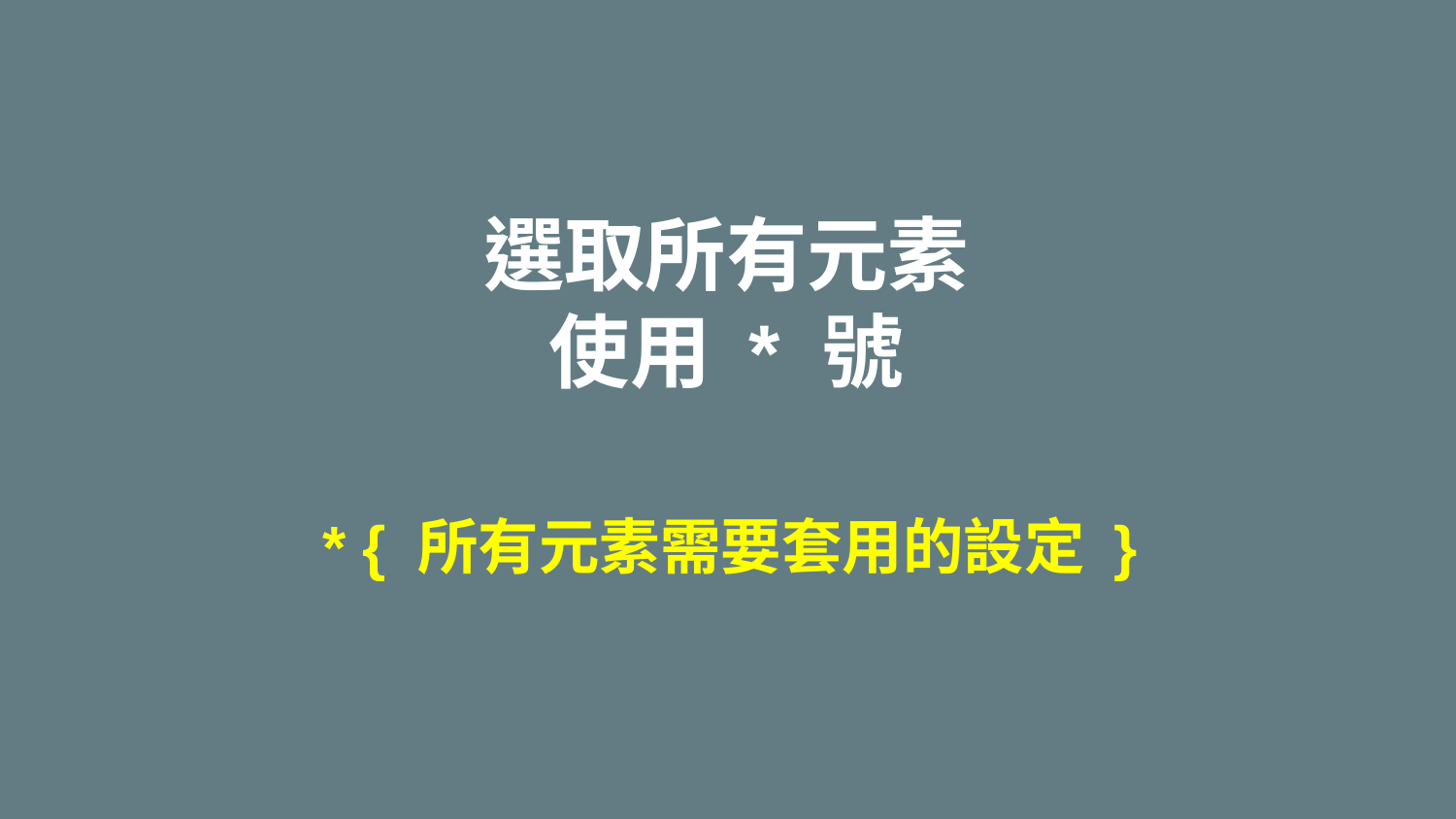

# 選取所有元素
使用 * 號
* { 所有元素需要套用的設定 }